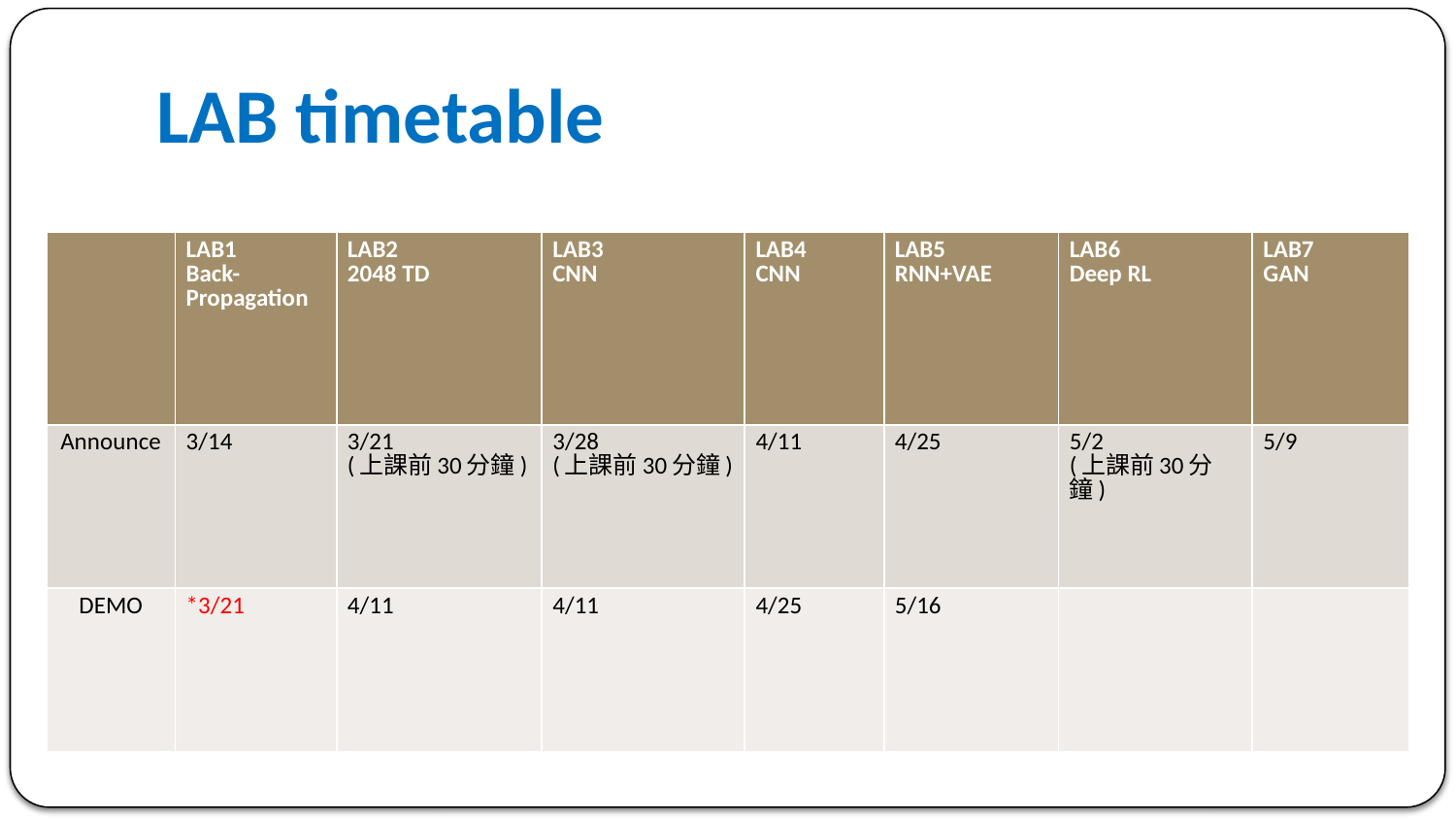

LAB timetable
|  | LAB1 Back-Propagation | LAB2 2048 TD | LAB3 CNN | LAB4 CNN | LAB5 RNN+VAE | LAB6 Deep RL | LAB7 GAN |
| --- | --- | --- | --- | --- | --- | --- | --- |
| Announce | 3/14 | 3/21 (上課前30分鐘) | 3/28 (上課前30分鐘) | 4/11 | 4/25 | 5/2 (上課前30分鐘) | 5/9 |
| DEMO | \*3/21 | 4/11 | 4/11 | 4/25 | 5/16 |  |  |